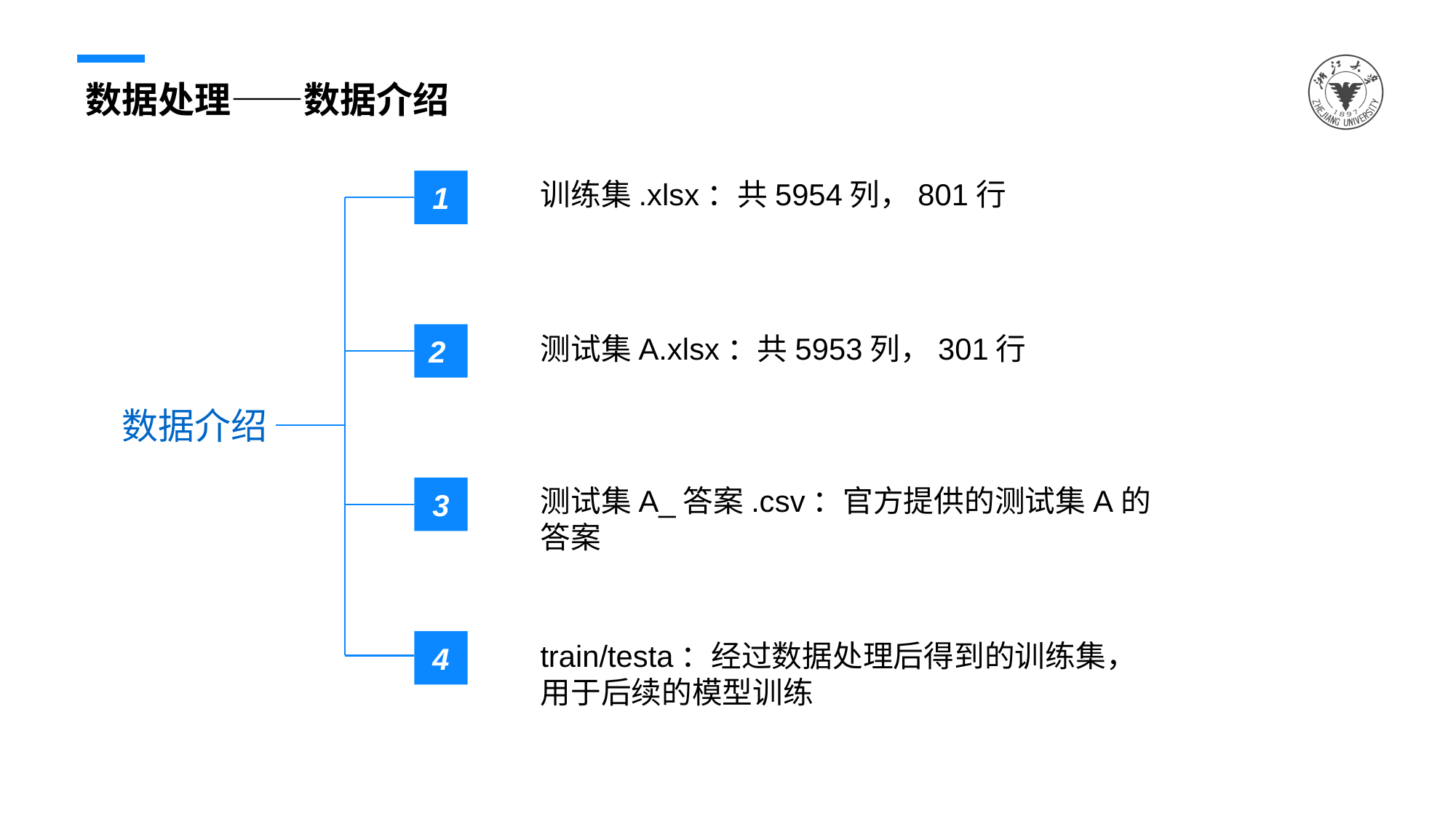

数据处理——数据介绍
训练集.xlsx：共5954列，801行
1

4
测试集A.xlsx：共5953列，301行
2
数据介绍
测试集A_答案.csv：官方提供的测试集A的答案
3
train/testa：经过数据处理后得到的训练集，用于后续的模型训练